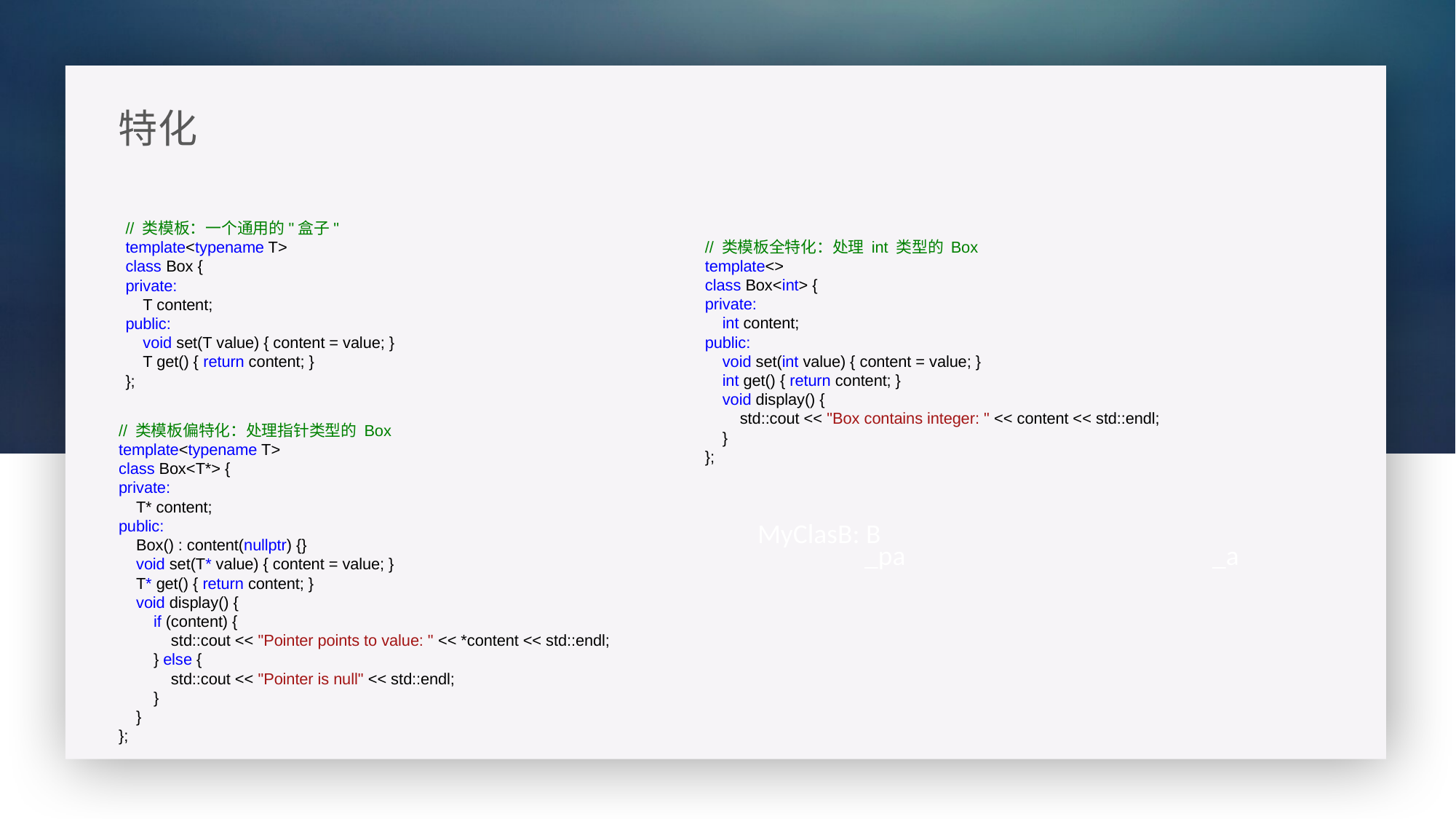

特化

// 类模板：一个通用的"盒子"
template<typename T>
class Box {
private:
    T content;
public:
    void set(T value) { content = value; }
    T get() { return content; }
};
// 类模板全特化：处理 int 类型的 Box
template<>
class Box<int> {
private:
    int content;
public:
    void set(int value) { content = value; }
    int get() { return content; }
    void display() {
        std::cout << "Box contains integer: " << content << std::endl;
    }
};
// 类模板偏特化：处理指针类型的 Box
template<typename T>
class Box<T*> {
private:
    T* content;
public:
    Box() : content(nullptr) {}
    void set(T* value) { content = value; }
    T* get() { return content; }
    void display() {
        if (content) {
            std::cout << "Pointer points to value: " << *content << std::endl;
        } else {
            std::cout << "Pointer is null" << std::endl;
        }
    }
};

MyClasB: B
_a
_pa